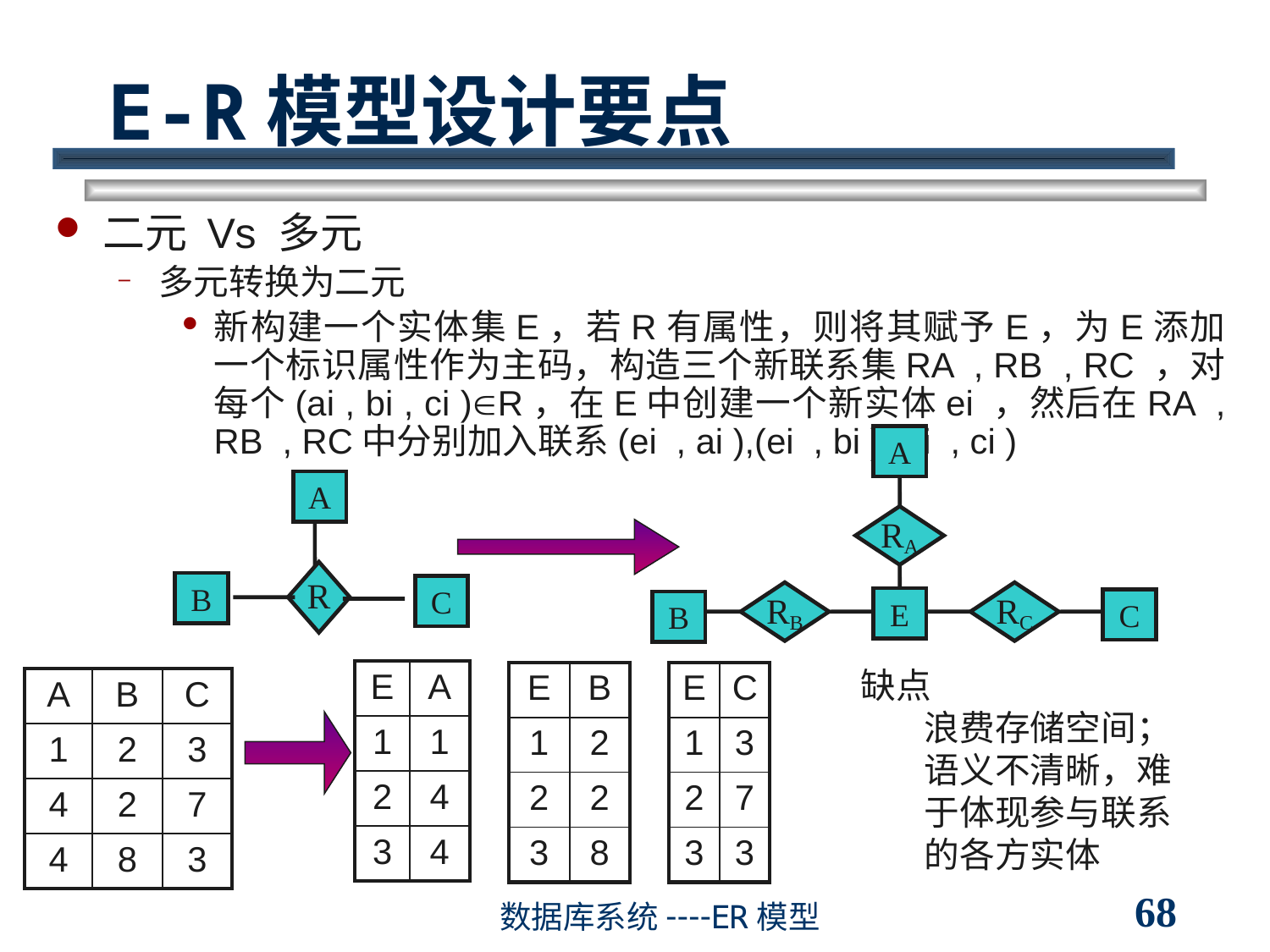

# E-R模型设计要点
二元 Vs 多元
多元转换为二元
新构建一个实体集E，若R有属性，则将其赋予E，为E添加一个标识属性作为主码，构造三个新联系集RA  , RB  , RC ，对每个(ai , bi , ci )∈R，在E中创建一个新实体ei ，然后在RA  , RB  , RC中分别加入联系(ei  , ai ),(ei  , bi ),(ei  , ci )

A

RA

RB
RC
E
C
B

A

R
B
C

缺点
浪费存储空间；
语义不清晰，难于体现参与联系的各方实体
| E | A |
| --- | --- |
| 1 | 1 |
| 2 | 4 |
| 3 | 4 |
| E | B |
| --- | --- |
| 1 | 2 |
| 2 | 2 |
| 3 | 8 |
| E | C |
| --- | --- |
| 1 | 3 |
| 2 | 7 |
| 3 | 3 |
| A | B | C |
| --- | --- | --- |
| 1 | 2 | 3 |
| 4 | 2 | 7 |
| 4 | 8 | 3 |

68
数据库系统----ER模型